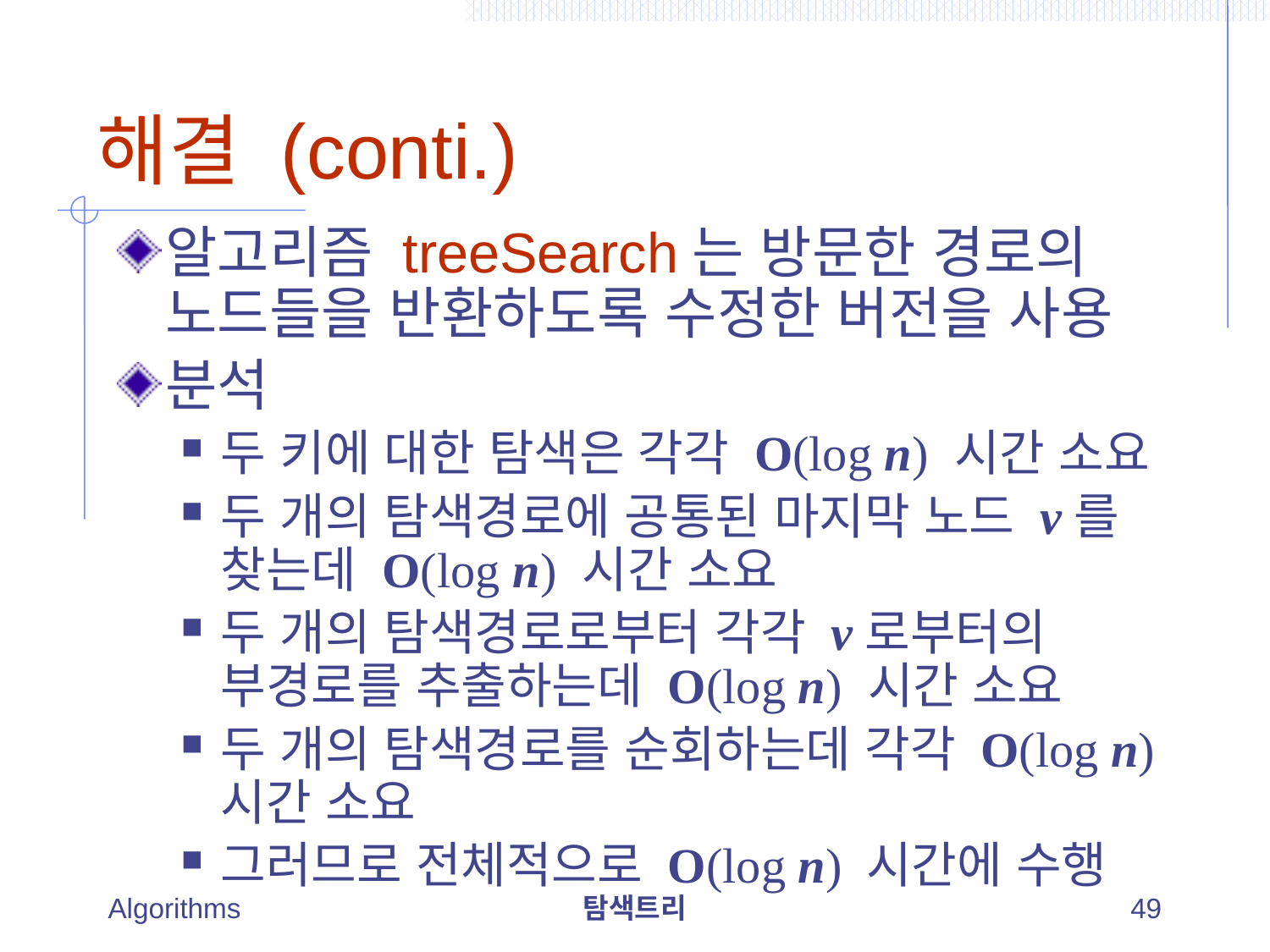

# 해결 (conti.)
알고리즘 treeSearch는 방문한 경로의 노드들을 반환하도록 수정한 버전을 사용
분석
두 키에 대한 탐색은 각각 O(log n) 시간 소요
두 개의 탐색경로에 공통된 마지막 노드 v를 찾는데 O(log n) 시간 소요
두 개의 탐색경로로부터 각각 v로부터의 부경로를 추출하는데 O(log n) 시간 소요
두 개의 탐색경로를 순회하는데 각각 O(log n) 시간 소요
그러므로 전체적으로 O(log n) 시간에 수행
Algorithms
탐색트리
49